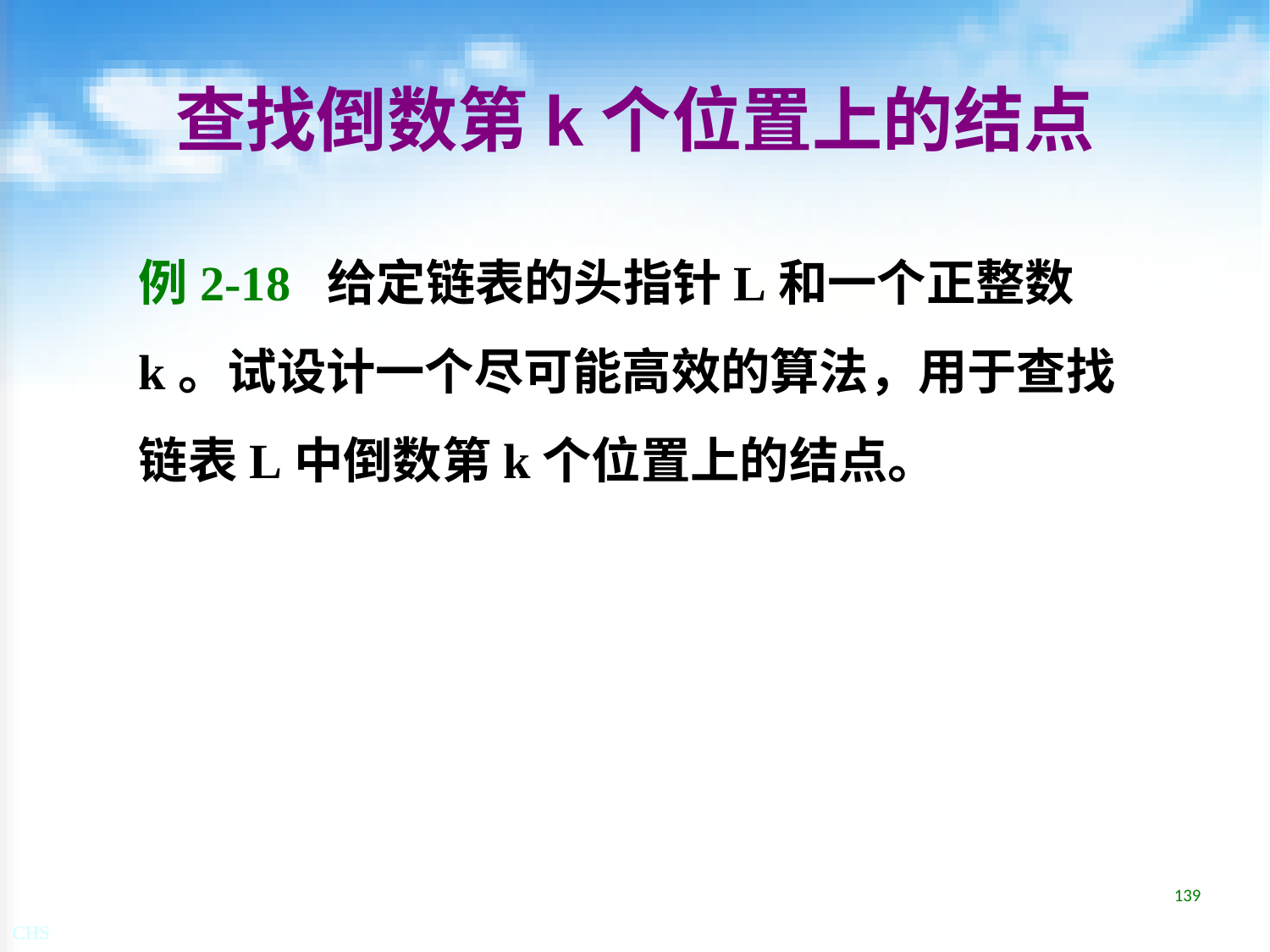

# 查找倒数第k个位置上的结点
例2-18  给定链表的头指针L和一个正整数k。试设计一个尽可能高效的算法，用于查找链表L中倒数第k个位置上的结点。
139